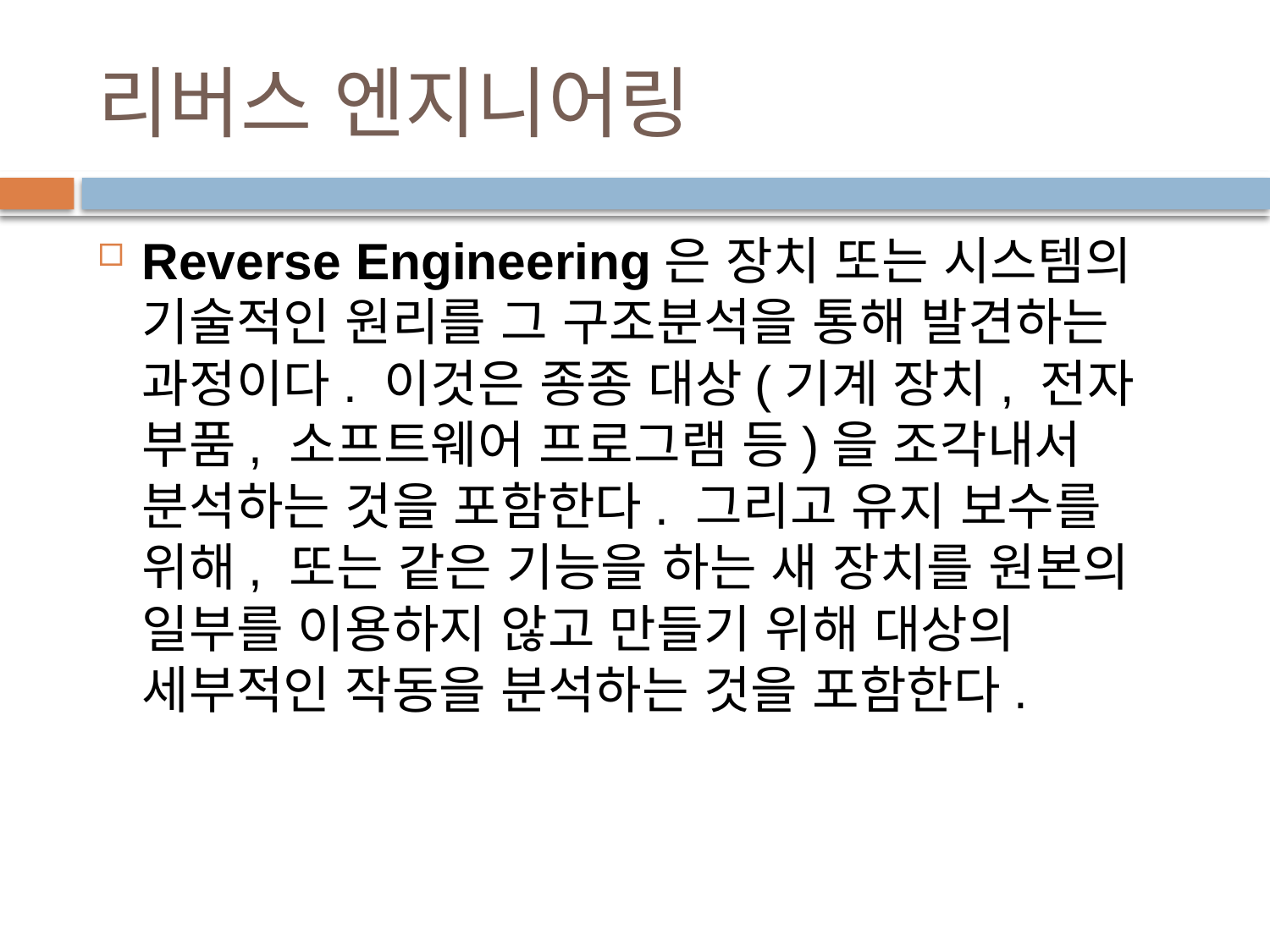

# 리버스 엔지니어링
Reverse Engineering은 장치 또는 시스템의 기술적인 원리를 그 구조분석을 통해 발견하는 과정이다. 이것은 종종 대상(기계 장치, 전자 부품, 소프트웨어 프로그램 등)을 조각내서 분석하는 것을 포함한다. 그리고 유지 보수를 위해, 또는 같은 기능을 하는 새 장치를 원본의 일부를 이용하지 않고 만들기 위해 대상의 세부적인 작동을 분석하는 것을 포함한다.